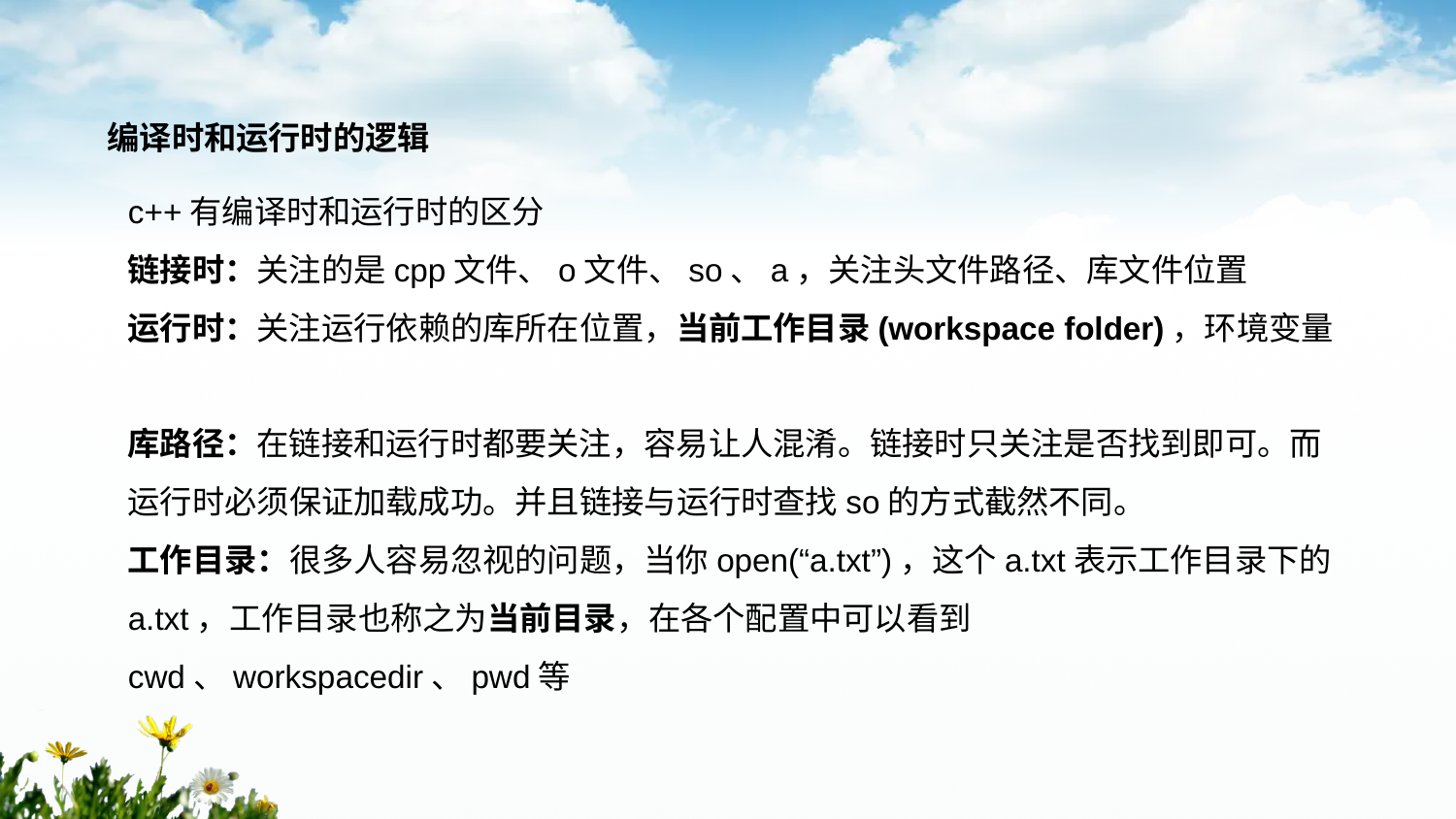

编译时和运行时的逻辑
c++有编译时和运行时的区分
链接时：关注的是cpp文件、o文件、so、a，关注头文件路径、库文件位置
运行时：关注运行依赖的库所在位置，当前工作目录(workspace folder)，环境变量

库路径：在链接和运行时都要关注，容易让人混淆。链接时只关注是否找到即可。而运行时必须保证加载成功。并且链接与运行时查找so的方式截然不同。
工作目录：很多人容易忽视的问题，当你open(“a.txt”)，这个a.txt表示工作目录下的a.txt，工作目录也称之为当前目录，在各个配置中可以看到cwd、workspacedir、pwd等